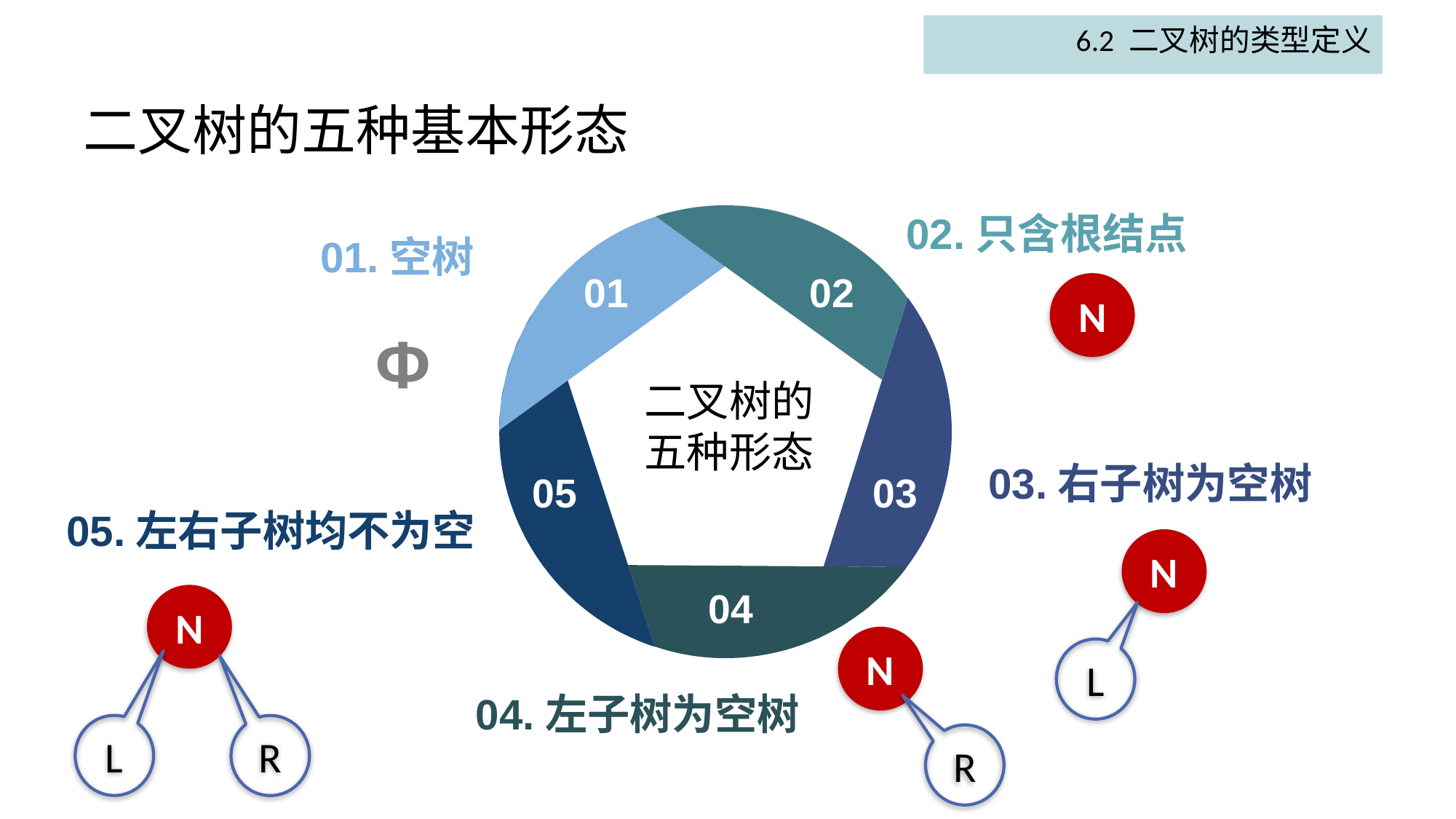

6.2 二叉树的类型定义

# 二叉树的五种基本形态

02
01.空树
   Φ
02.只含根结点

01
N

05

03
二叉树的五种形态
03.右子树为空树
05.左右子树均不为空

04
N
L
N
L
R
N
R
04.左子树为空树